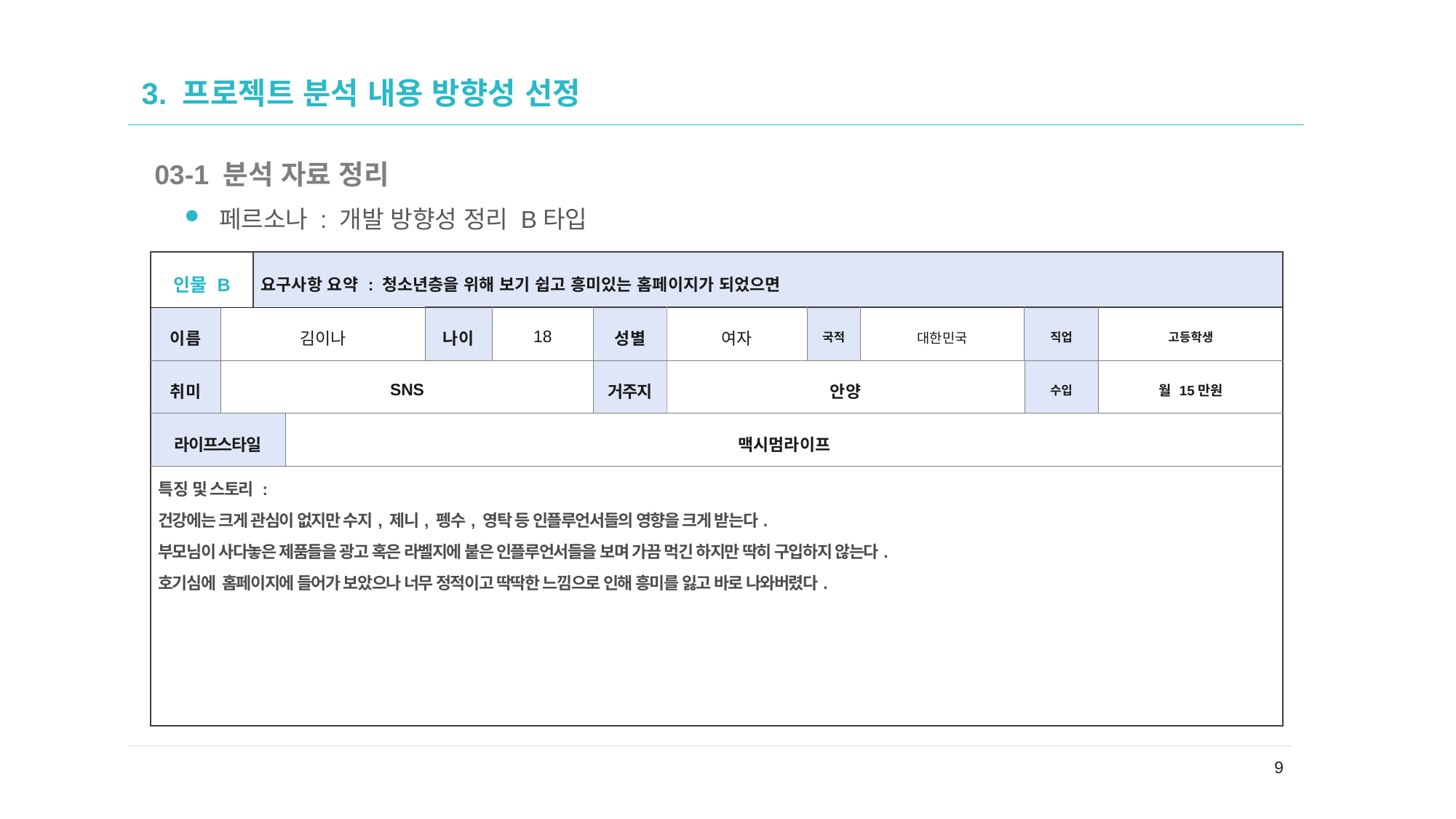

02
# 3. 프로젝트 분석 내용 방향성 선정
03-1 분석 자료 정리
페르소나 : 개발 방향성 정리 B타입
| 인물 B |  | 요구사항 요약 : 청소년층을 위해 보기 쉽고 흥미있는 홈페이지가 되었으면 |  |  |  |  |  |  |  |  |  |
| --- | --- | --- | --- | --- | --- | --- | --- | --- | --- | --- | --- |
| 이름 | 김이나 |  |  | 나이 | 18 | 성별 | 여자 | 국적 | 대한민국 | 직업 | 고등학생 |
| 취미 | SNS |  |  |  |  | 거주지 | 안양 |  |  | 수입 | 월 15만원 |
| 라이프스타일 |  |  | 맥시멈라이프 |  |  |  |  |  |  |  |  |
| 특징 및 스토리 : 건강에는 크게 관심이 없지만 수지, 제니, 펭수, 영탁 등 인플루언서들의 영향을 크게 받는다. 부모님이 사다놓은 제품들을 광고 혹은 라벨지에 붙은 인플루언서들을 보며 가끔 먹긴 하지만 딱히 구입하지 않는다. 호기심에 홈페이지에 들어가 보았으나 너무 정적이고 딱딱한 느낌으로 인해 흥미를 잃고 바로 나와버렸다. |  |  |  |  |  |  |  |  |  |  |  |
9